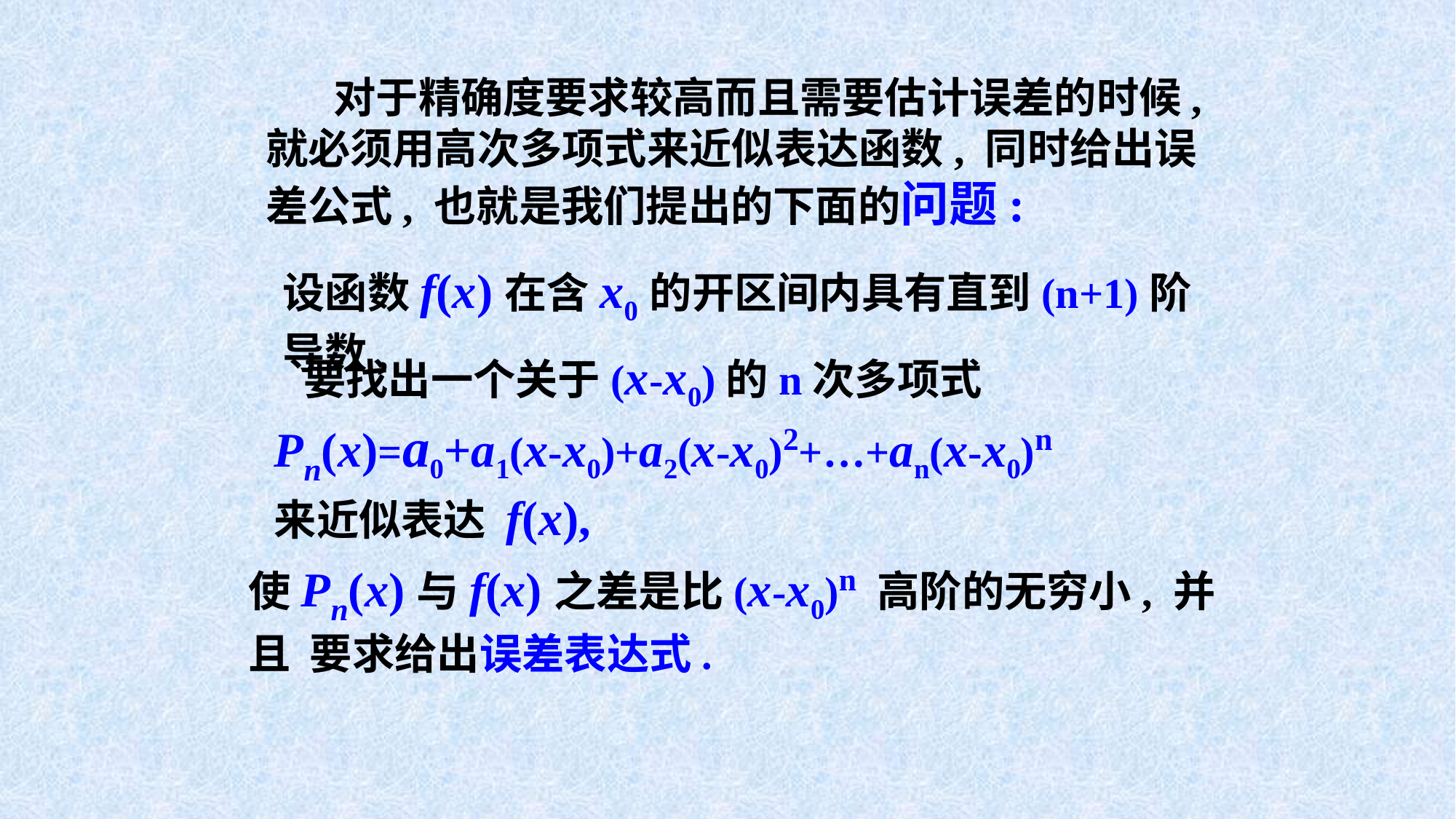

对于精确度要求较高而且需要估计误差的时候,就必须用高次多项式来近似表达函数, 同时给出误差公式, 也就是我们提出的下面的问题:
设函数f(x)在含x0的开区间内具有直到(n+1)阶导数,
  要找出一个关于(x-x0)的n次多项式Pn(x)=a0+a1(x-x0)+a2(x-x0)2+…+an(x-x0)n
来近似表达 f(x),
使Pn(x)与f(x)之差是比(x-x0)n 高阶的无穷小, 并且  要求给出误差表达式.